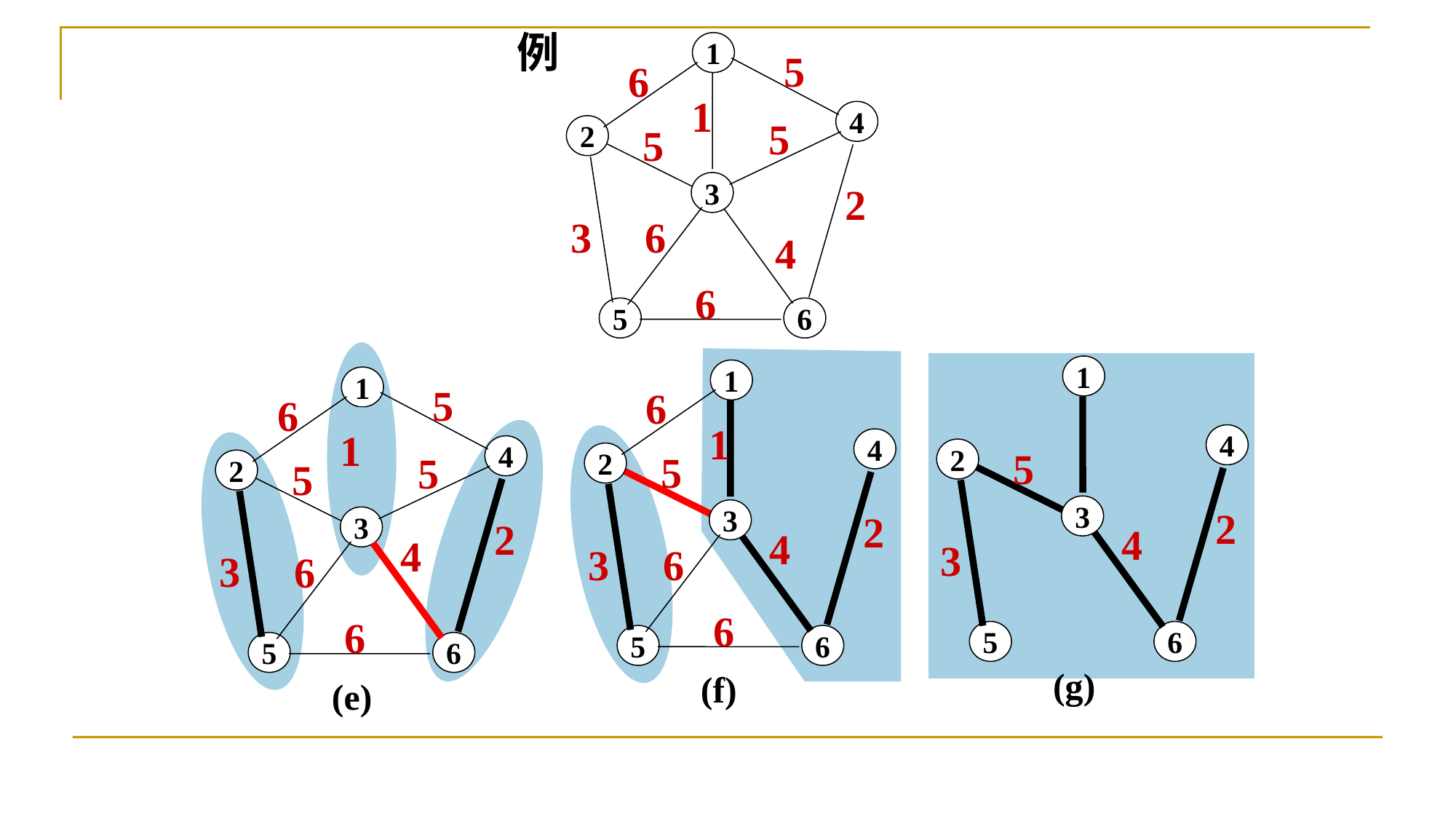

例
1
5
6

1
4
5
5
2

3
2
3
6

4
6
5
6

1
5
6

1

4
5
5
2

3
2
4
3
6

6
5
6

(e)

1
6

1

4
5
2

3
2
4
3
6

6
5
6

(f)

1

4
5
2

3
2
4
3

5
6
(g)